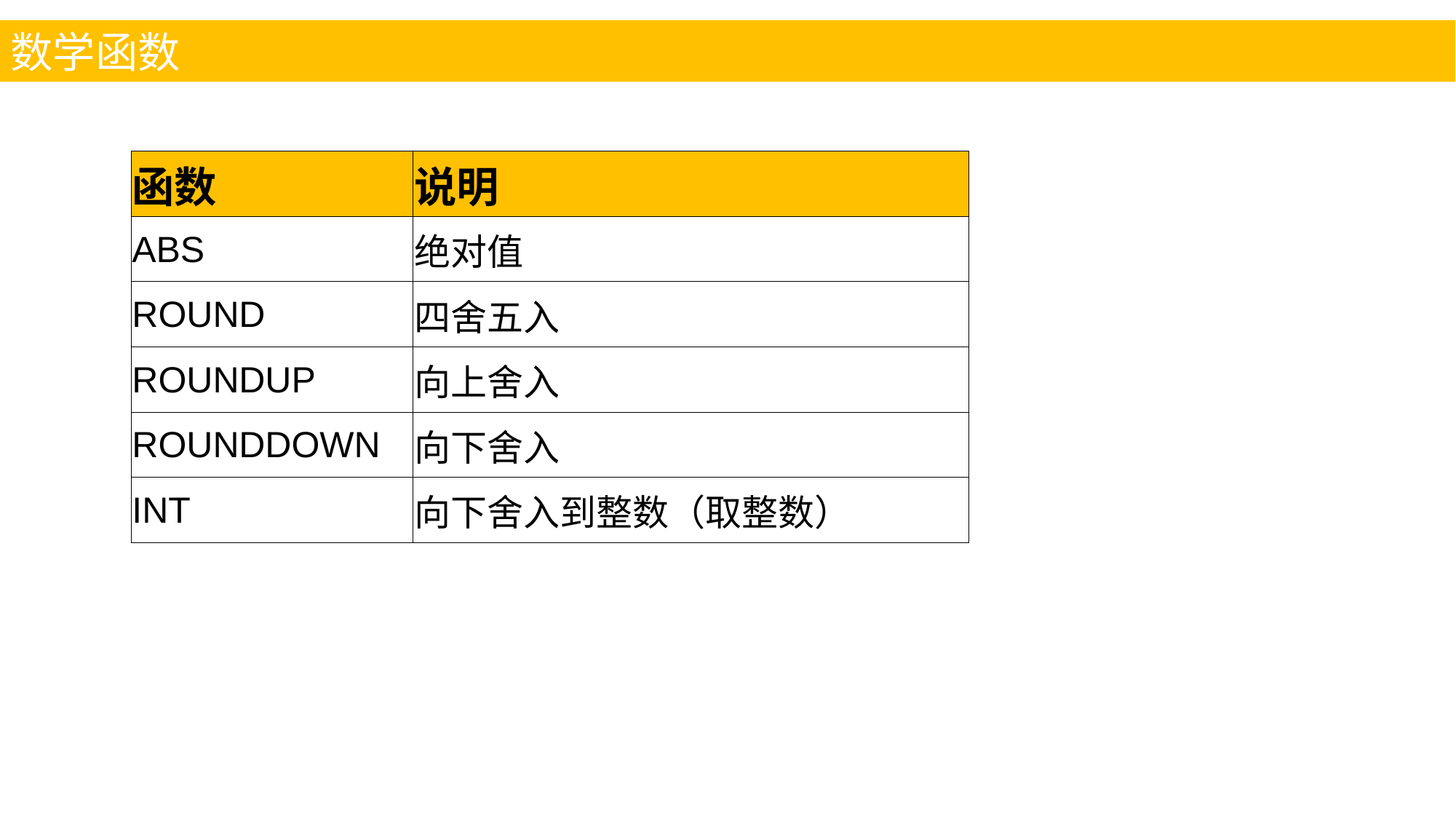

数学函数
| 函数 | 说明 |
| --- | --- |
| ABS | 绝对值 |
| ROUND | 四舍五入 |
| ROUNDUP | 向上舍入 |
| ROUNDDOWN | 向下舍入 |
| INT | 向下舍入到整数（取整数） |